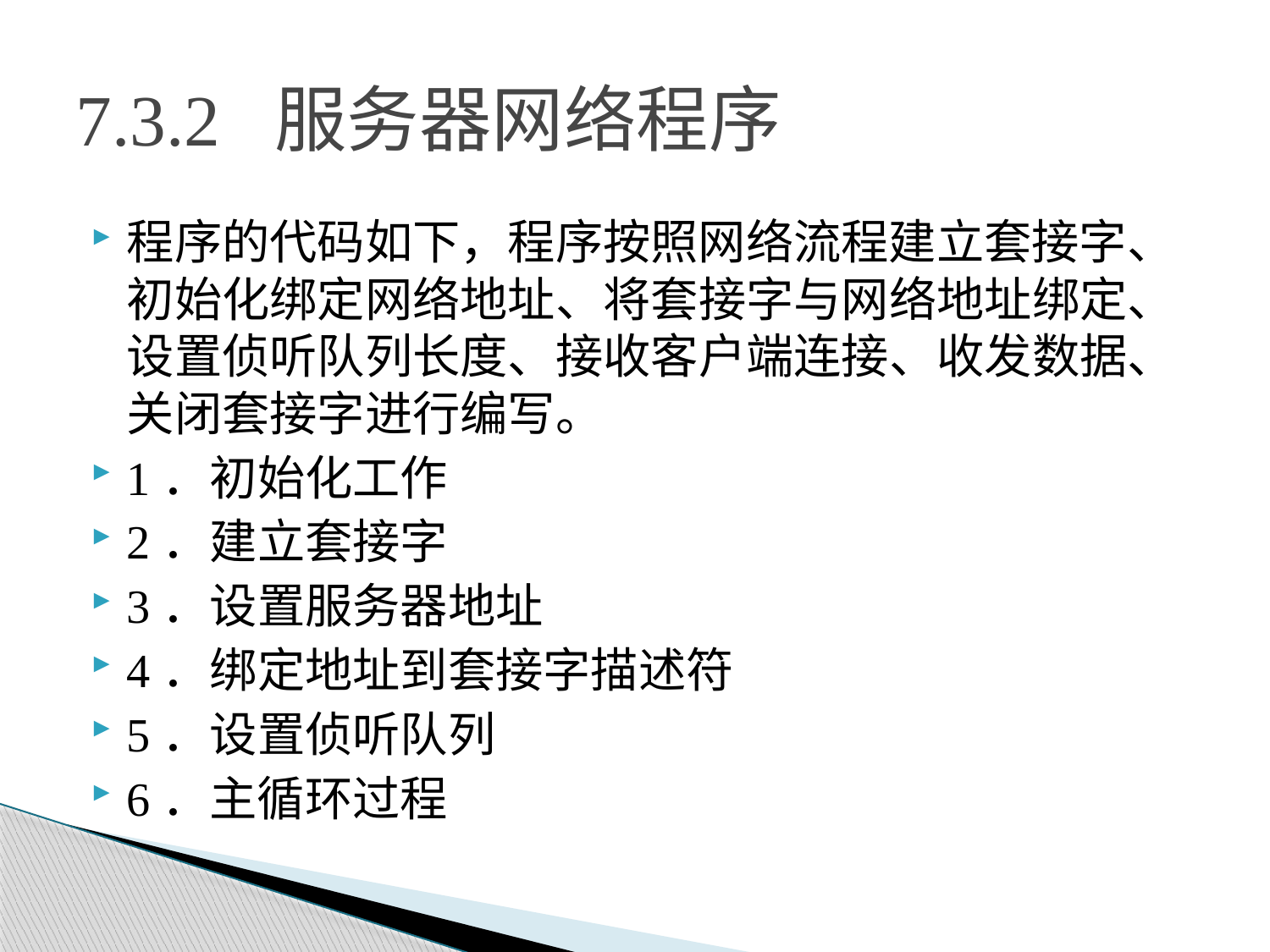

# 7.3.2  服务器网络程序
程序的代码如下，程序按照网络流程建立套接字、初始化绑定网络地址、将套接字与网络地址绑定、设置侦听队列长度、接收客户端连接、收发数据、关闭套接字进行编写。
1．初始化工作
2．建立套接字
3．设置服务器地址
4．绑定地址到套接字描述符
5．设置侦听队列
6．主循环过程